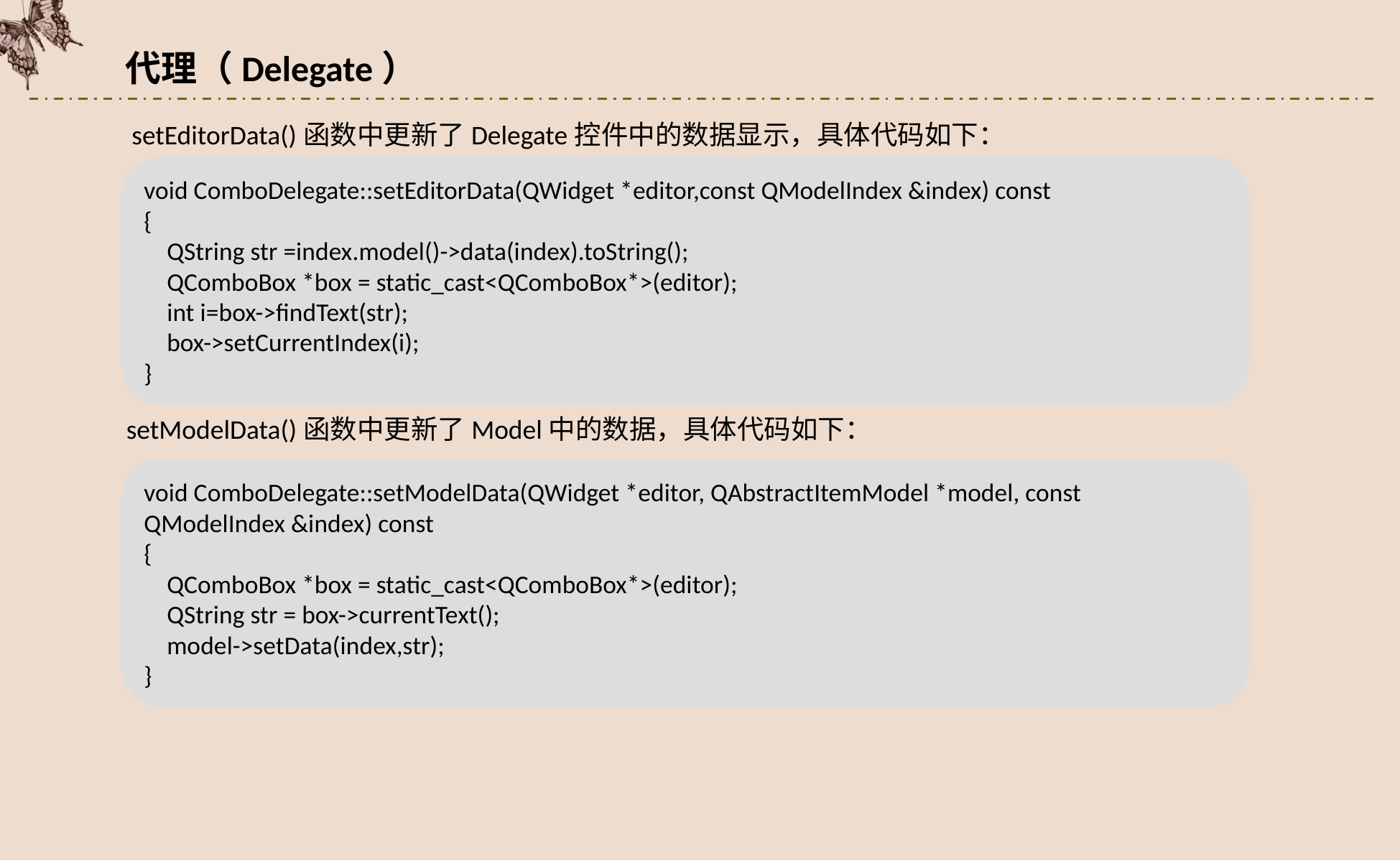

代理（Delegate）
setEditorData()函数中更新了Delegate控件中的数据显示，具体代码如下：
void ComboDelegate::setEditorData(QWidget *editor,const QModelIndex &index) const
{
    QString str =index.model()->data(index).toString();
    QComboBox *box = static_cast<QComboBox*>(editor);
    int i=box->findText(str);
    box->setCurrentIndex(i);
}
setModelData()函数中更新了Model中的数据，具体代码如下：
void ComboDelegate::setModelData(QWidget *editor, QAbstractItemModel *model, const QModelIndex &index) const
{
    QComboBox *box = static_cast<QComboBox*>(editor);
    QString str = box->currentText();
    model->setData(index,str);
}